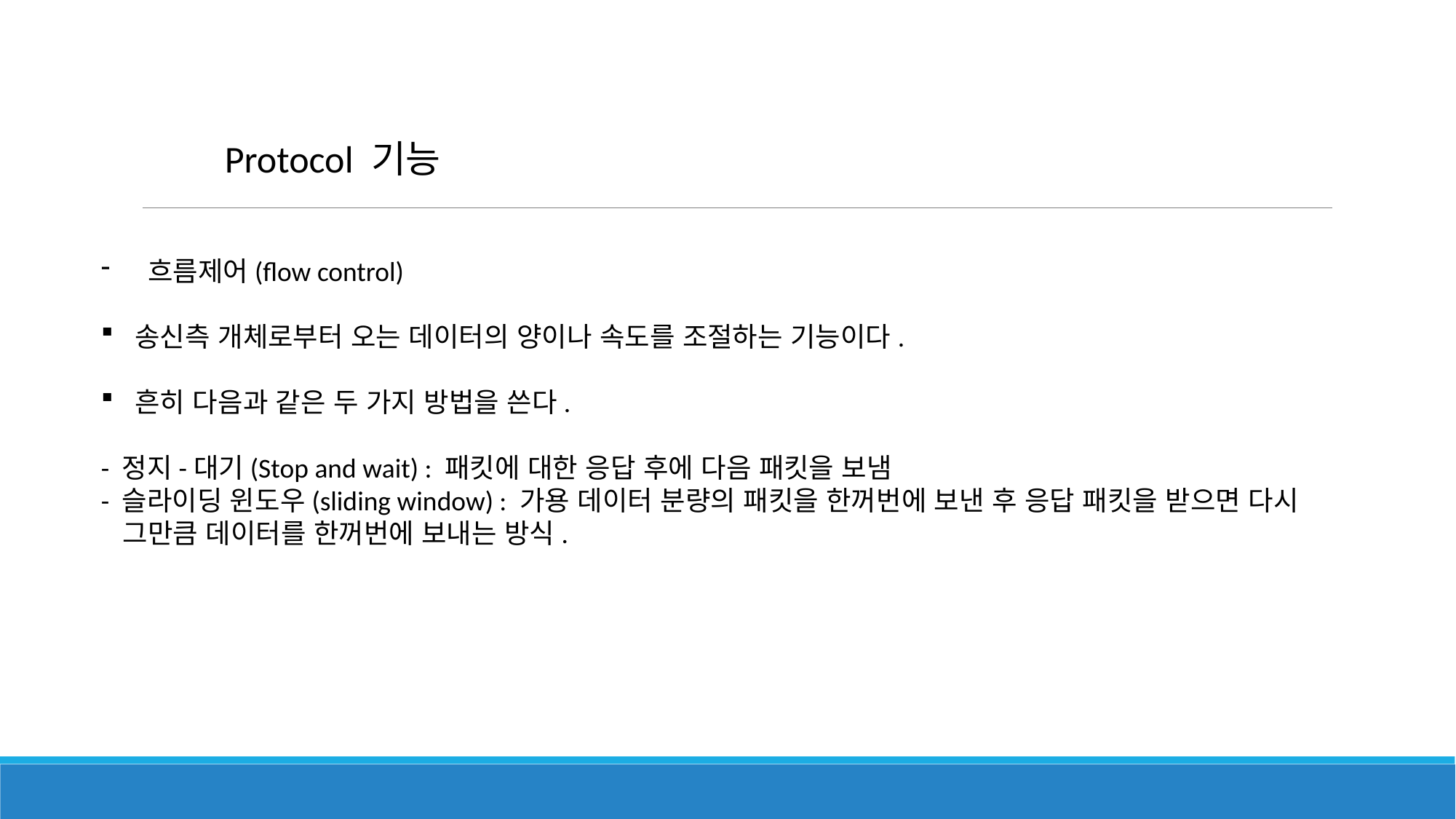

Protocol 기능
 흐름제어(flow control)

송신측 개체로부터 오는 데이터의 양이나 속도를 조절하는 기능이다.

흔히 다음과 같은 두 가지 방법을 쓴다.

- 정지-대기(Stop and wait) : 패킷에 대한 응답 후에 다음 패킷을 보냄
- 슬라이딩 윈도우(sliding window) : 가용 데이터 분량의 패킷을 한꺼번에 보낸 후 응답 패킷을 받으면 다시
  그만큼 데이터를 한꺼번에 보내는 방식.